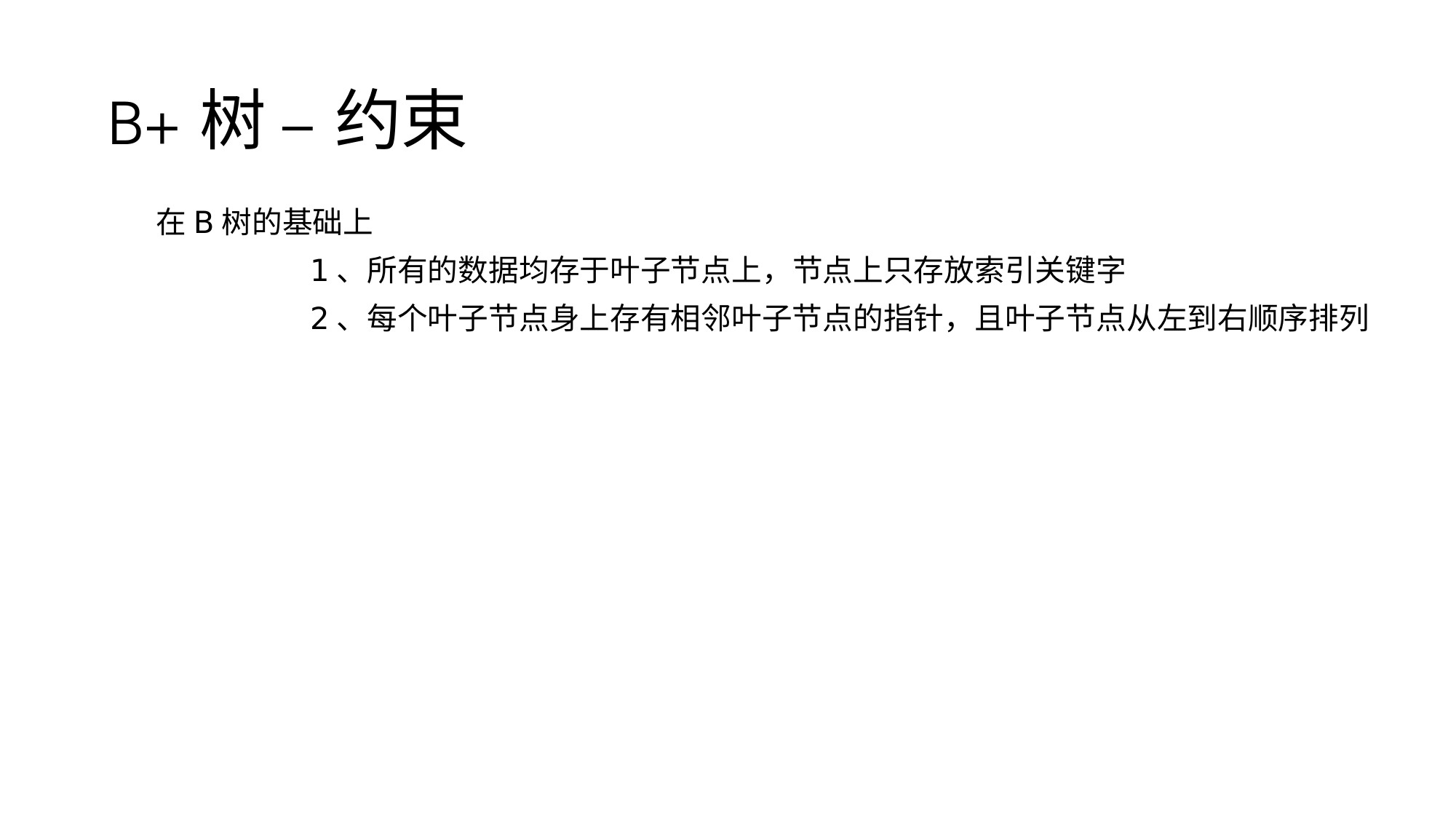

# B+树-约束
在B树的基础上
                1、所有的数据均存于叶子节点上，节点上只存放索引关键字
                2、每个叶子节点身上存有相邻叶子节点的指针，且叶子节点从左到右顺序排列